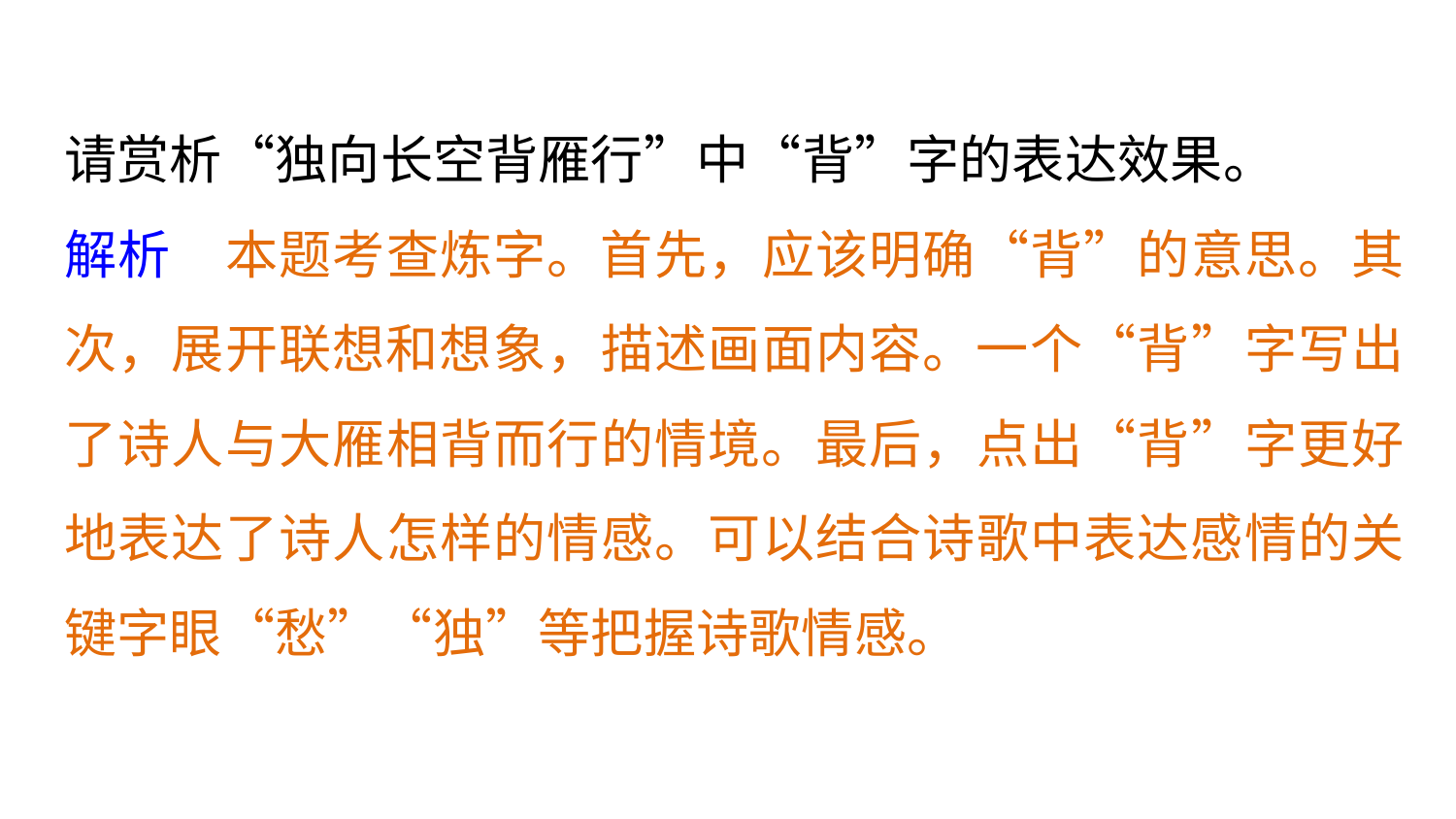

请赏析“独向长空背雁行”中“背”字的表达效果。
解析　本题考查炼字。首先，应该明确“背”的意思。其次，展开联想和想象，描述画面内容。一个“背”字写出了诗人与大雁相背而行的情境。最后，点出“背”字更好地表达了诗人怎样的情感。可以结合诗歌中表达感情的关键字眼“愁”“独”等把握诗歌情感。